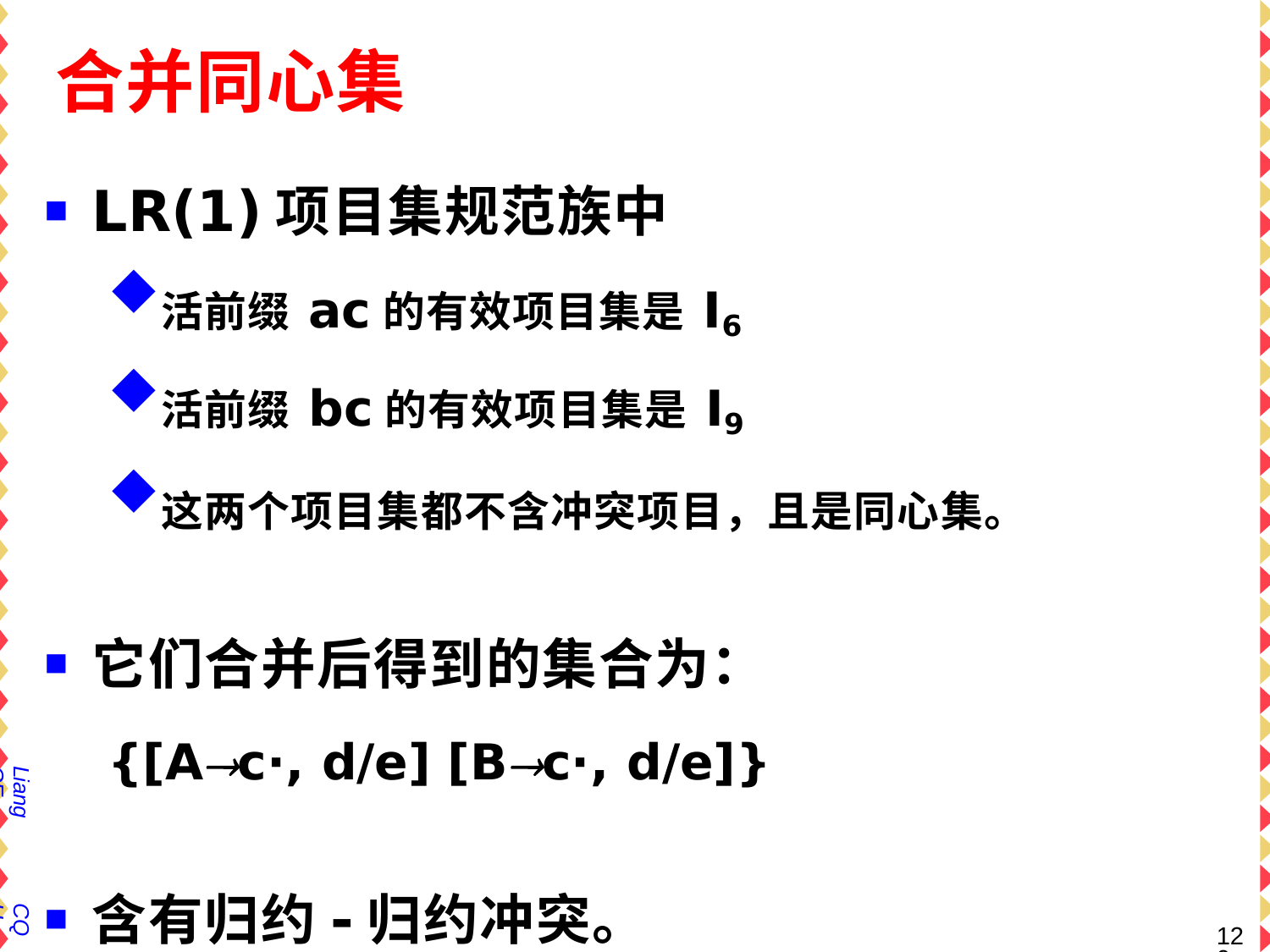

# 合并同心集
LR(1)项目集规范族中
活前缀ac的有效项目集是I6
活前缀bc的有效项目集是I9
这两个项目集都不含冲突项目，且是同心集。

它们合并后得到的集合为：
{[A→c·, d/e] [B→c·, d/e]}

含有归约-归约冲突。
Liang GE
CQU
120